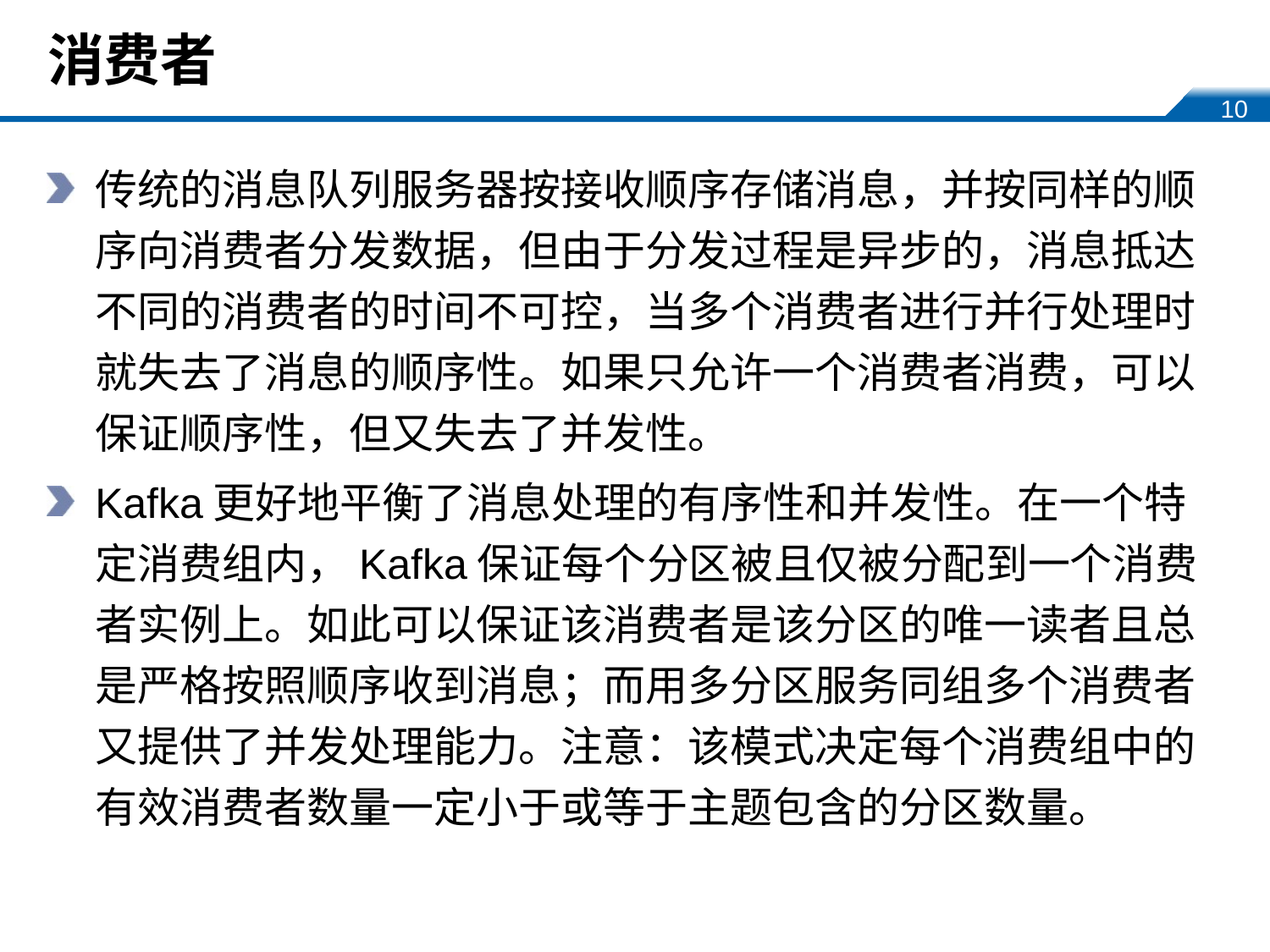

# 消费者
传统的消息队列服务器按接收顺序存储消息，并按同样的顺序向消费者分发数据，但由于分发过程是异步的，消息抵达不同的消费者的时间不可控，当多个消费者进行并行处理时就失去了消息的顺序性。如果只允许一个消费者消费，可以保证顺序性，但又失去了并发性。
Kafka更好地平衡了消息处理的有序性和并发性。在一个特定消费组内，Kafka保证每个分区被且仅被分配到一个消费者实例上。如此可以保证该消费者是该分区的唯一读者且总是严格按照顺序收到消息；而用多分区服务同组多个消费者又提供了并发处理能力。注意：该模式决定每个消费组中的有效消费者数量一定小于或等于主题包含的分区数量。